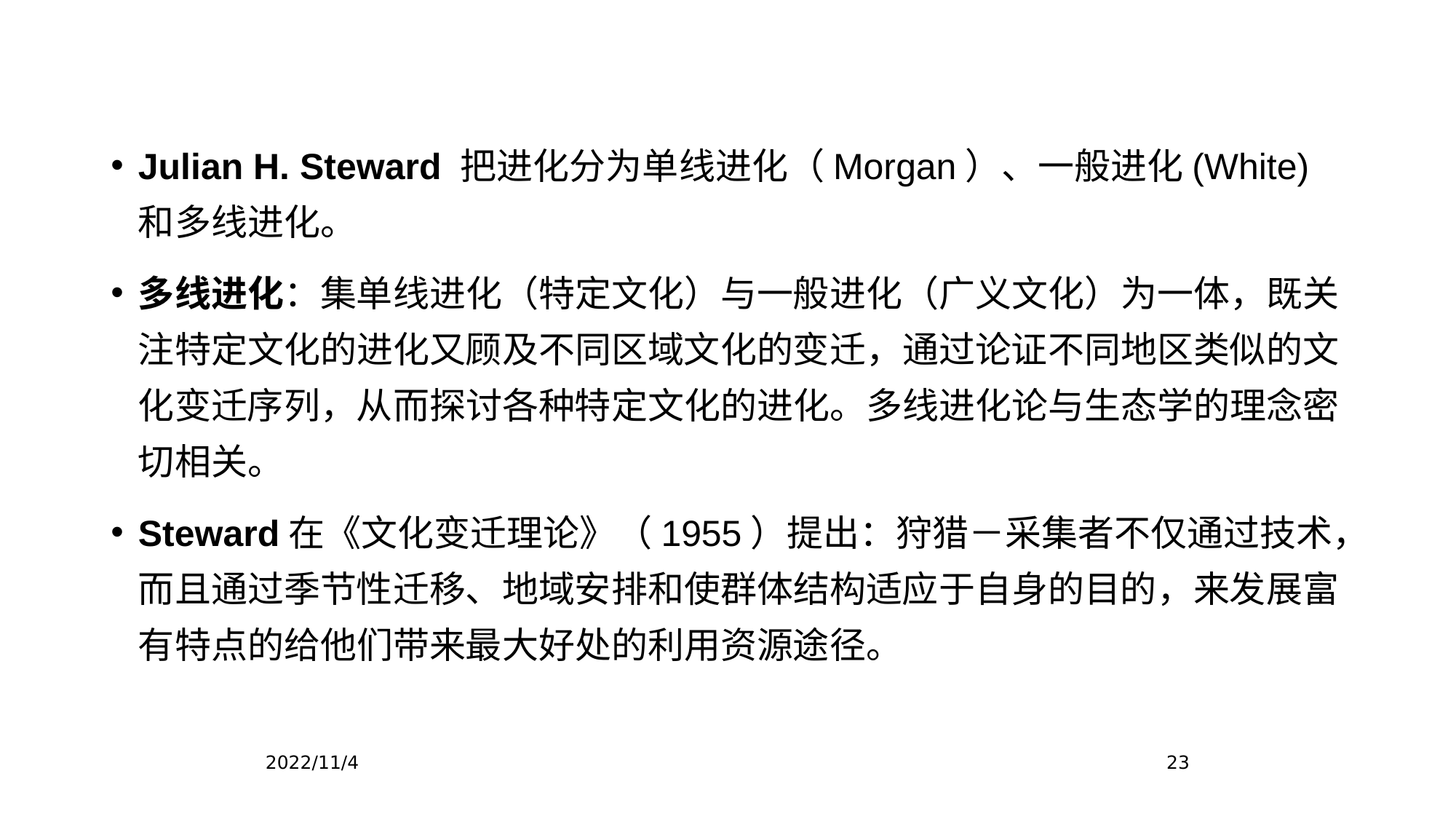

Julian H. Steward 把进化分为单线进化（Morgan）、一般进化(White)和多线进化。
多线进化：集单线进化（特定文化）与一般进化（广义文化）为一体，既关注特定文化的进化又顾及不同区域文化的变迁，通过论证不同地区类似的文化变迁序列，从而探讨各种特定文化的进化。多线进化论与生态学的理念密切相关。
Steward在《文化变迁理论》（1955）提出：狩猎－采集者不仅通过技术，而且通过季节性迁移、地域安排和使群体结构适应于自身的目的，来发展富有特点的给他们带来最大好处的利用资源途径。
2022/11/4
23